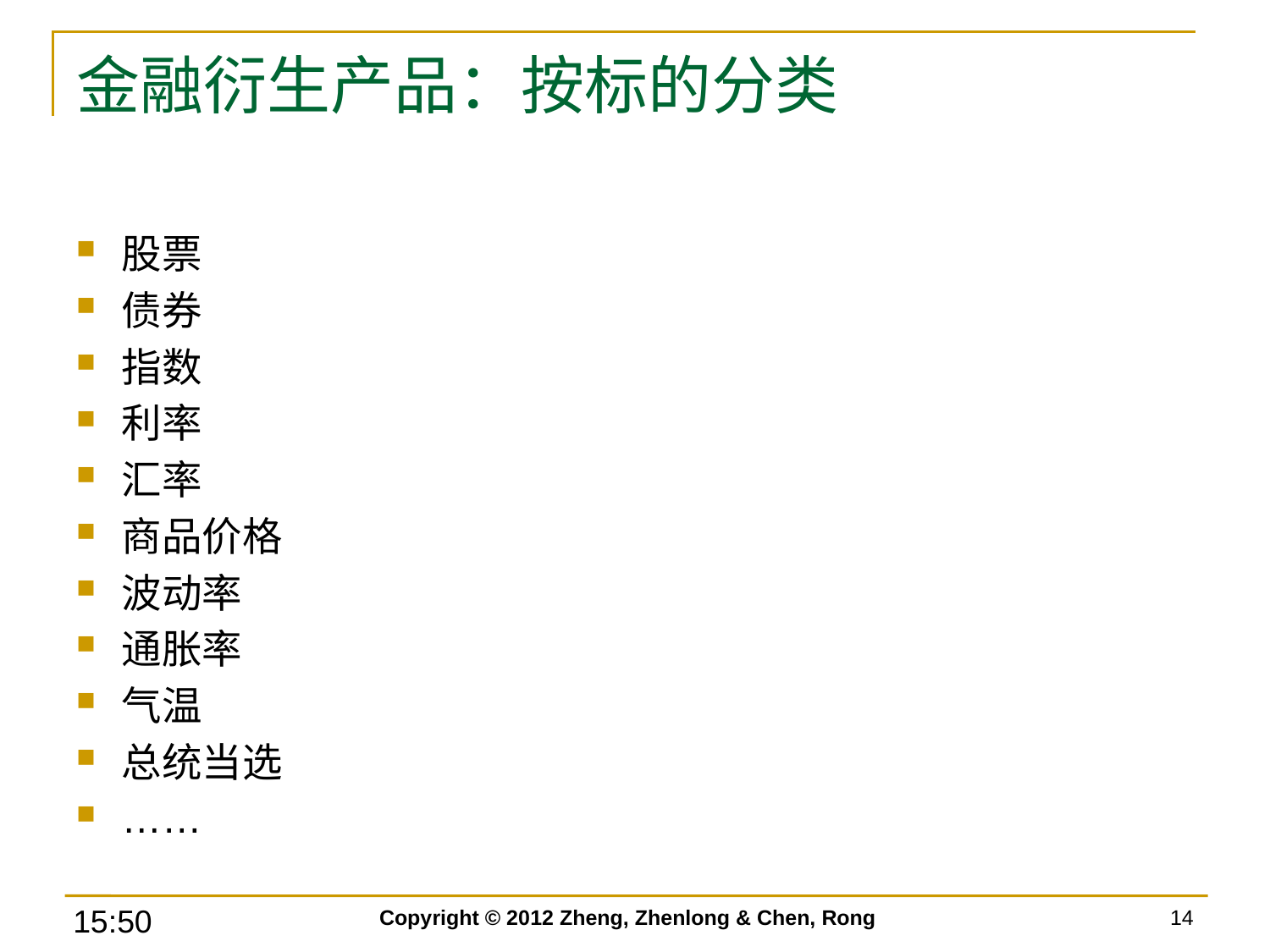

# 金融衍生产品：按标的分类
股票
债券
指数
利率
汇率
商品价格
波动率
通胀率
气温
总统当选
……
Copyright © 2012 Zheng, Zhenlong & Chen, Rong
14